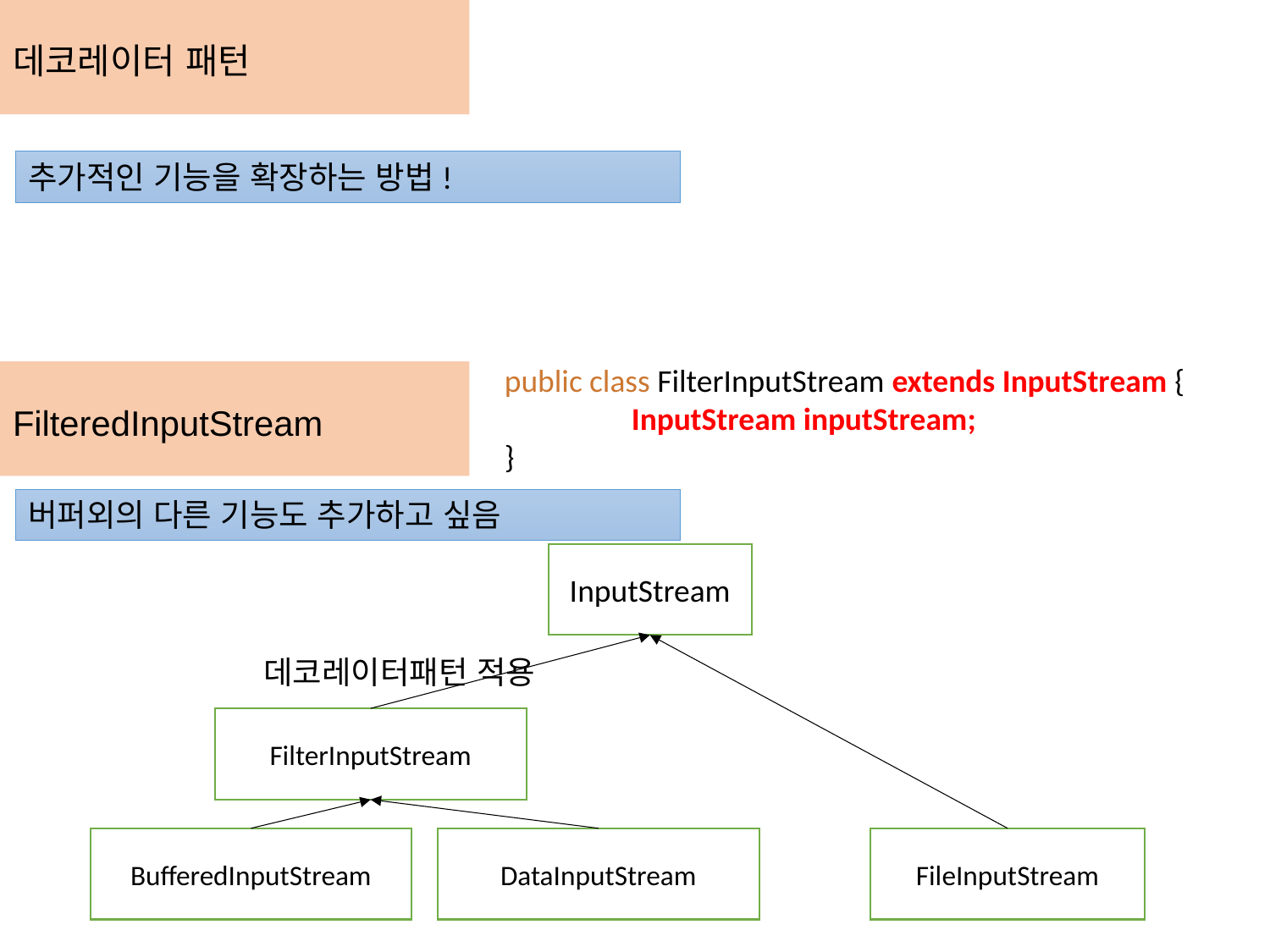

# 데코레이터 패턴

추가적인 기능을 확장하는 방법!
public class FilterInputStream extends InputStream {
	InputStream inputStream;
}

FilteredInputStream

버퍼외의 다른 기능도 추가하고 싶음
InputStream
데코레이터패턴 적용
FilterInputStream
BufferedInputStream
DataInputStream
FileInputStream